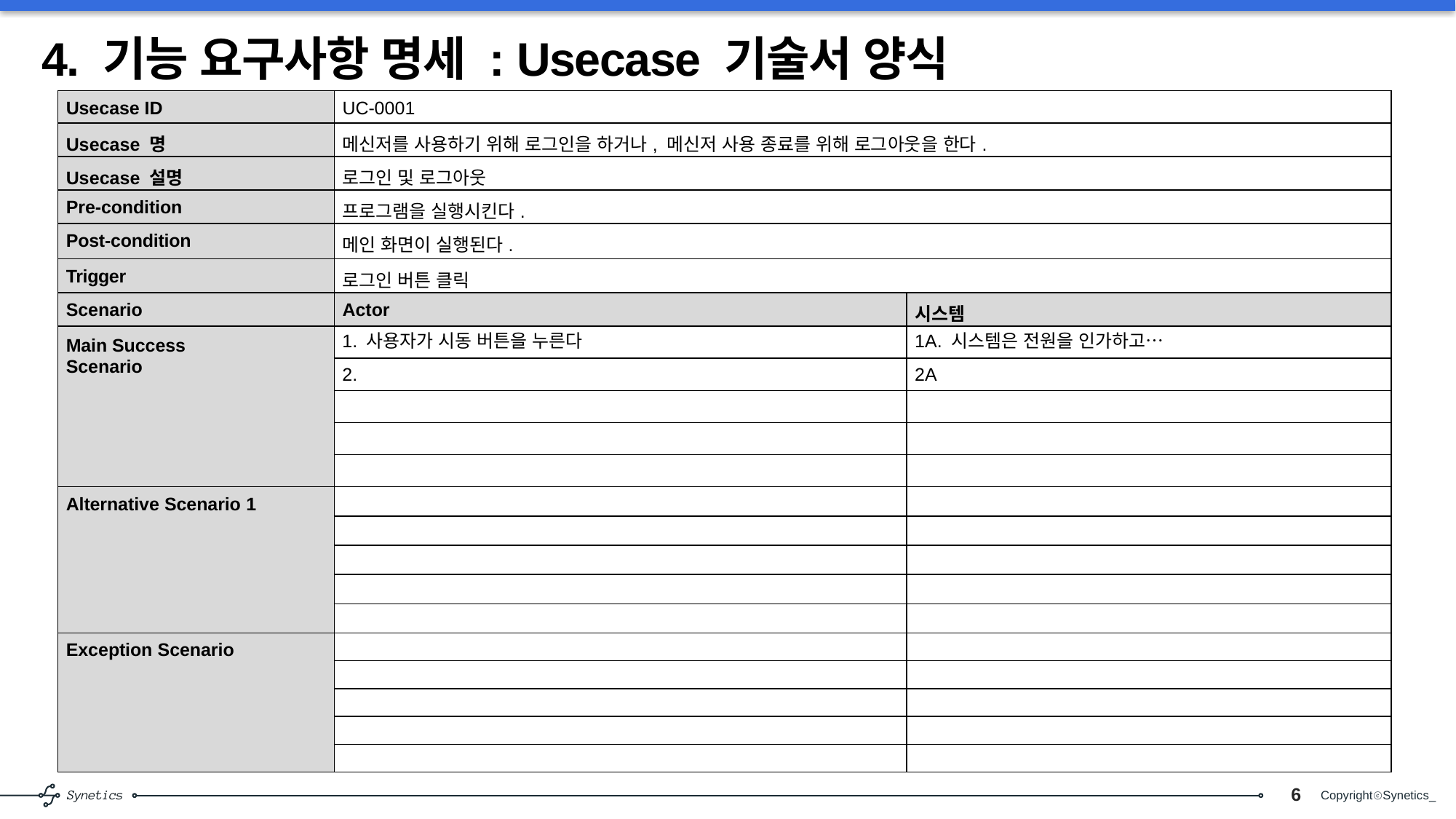

# 4. 기능 요구사항 명세 : Usecase 기술서 양식
| Usecase ID | UC-0001 |  |
| --- | --- | --- |
| Usecase 명 | 메신저를 사용하기 위해 로그인을 하거나, 메신저 사용 종료를 위해 로그아웃을 한다. |  |
| Usecase 설명 | 로그인 및 로그아웃 |  |
| Pre-condition | 프로그램을 실행시킨다. |  |
| Post-condition | 메인 화면이 실행된다. |  |
| Trigger | 로그인 버튼 클릭 |  |
| Scenario | Actor | 시스템 |
| Main Success Scenario | 1. 사용자가 시동 버튼을 누른다 | 1A. 시스템은 전원을 인가하고… |
|  | 2. | 2A |
|  |  |  |
|  |  |  |
|  |  |  |
| Alternative Scenario 1 |  |  |
|  |  |  |
|  |  |  |
|  |  |  |
|  |  |  |
| Exception Scenario |  |  |
|  |  |  |
|  |  |  |
|  |  |  |
|  |  |  |